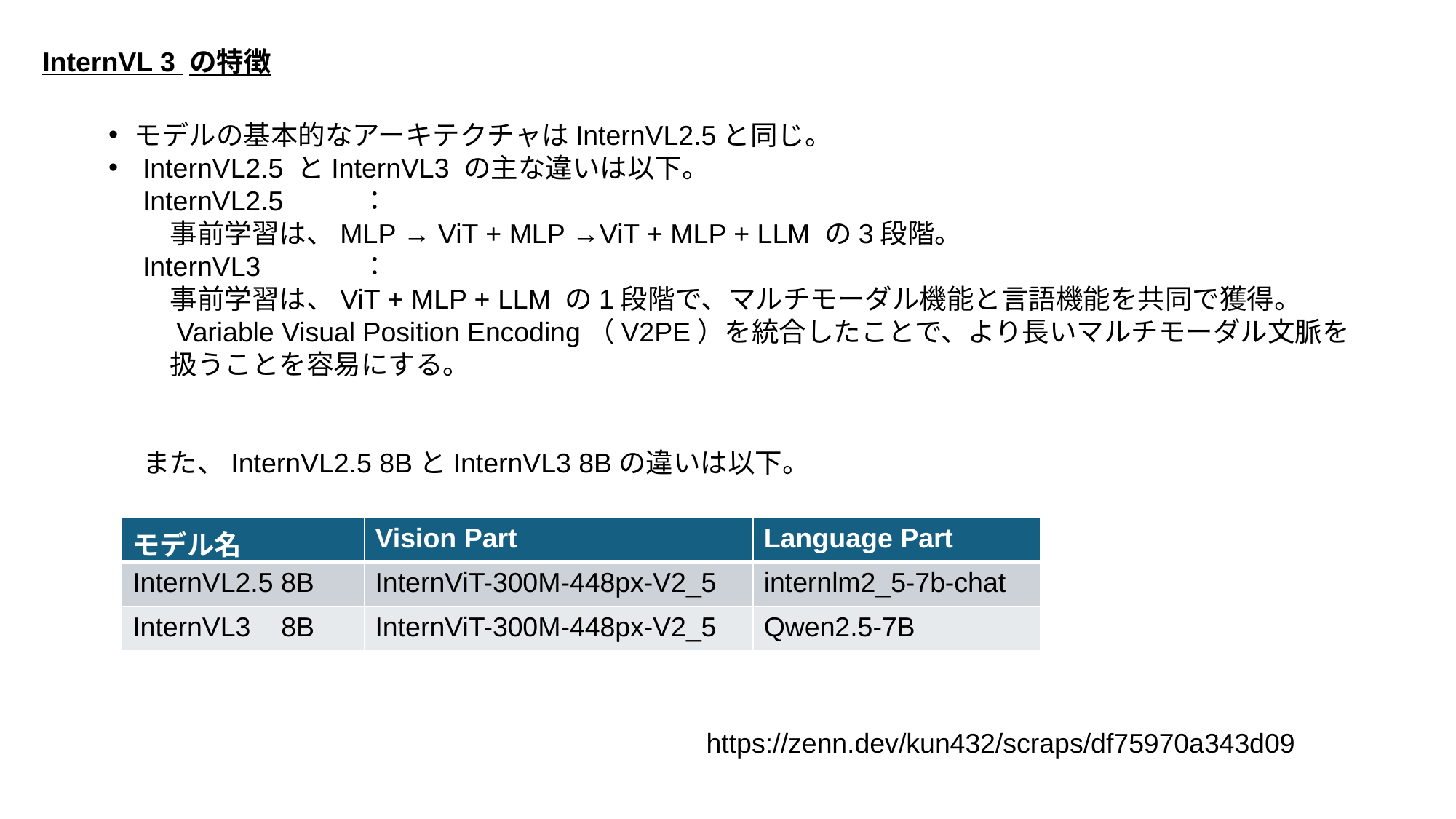

InternVL 3 の特徴
モデルの基本的なアーキテクチャはInternVL2.5と同じ。
InternVL2.5 とInternVL3 の主な違いは以下。
InternVL2.5	：
　事前学習は、MLP → ViT + MLP →ViT + MLP + LLM の3段階。
InternVL3	：
　事前学習は、ViT + MLP + LLM の1段階で、マルチモーダル機能と言語機能を共同で獲得。
　Variable Visual Position Encoding（V2PE）を統合したことで、より長いマルチモーダル文脈を
　扱うことを容易にする。
　
また、InternVL2.5 8BとInternVL3 8Bの違いは以下。
| モデル名 | Vision Part | Language Part |
| --- | --- | --- |
| InternVL2.5 8B | InternViT-300M-448px-V2\_5 | internlm2\_5-7b-chat |
| InternVL3 8B | InternViT-300M-448px-V2\_5 | Qwen2.5-7B |
https://zenn.dev/kun432/scraps/df75970a343d09